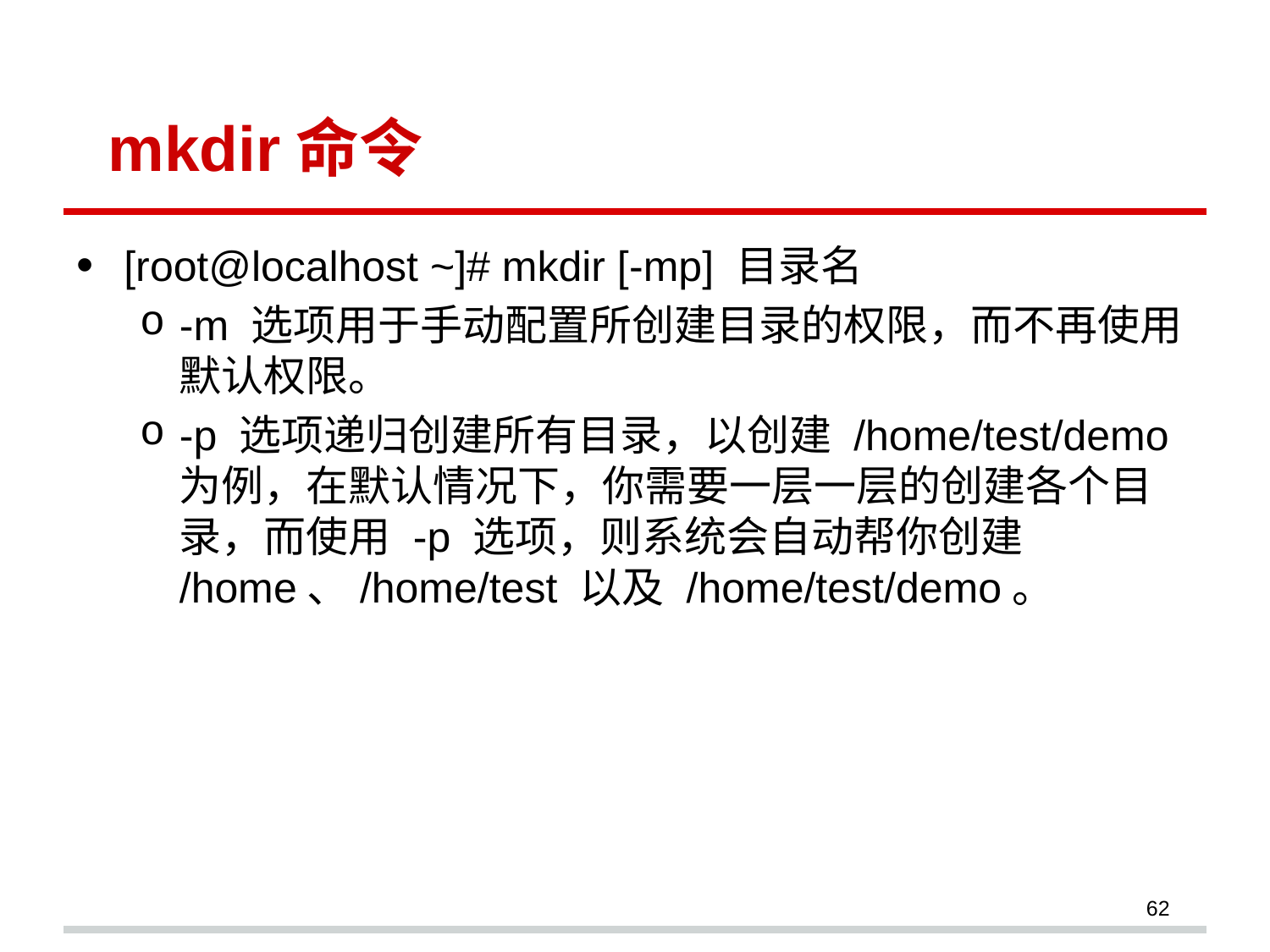

# mkdir命令
[root@localhost ~]# mkdir [-mp] 目录名
-m 选项用于手动配置所创建目录的权限，而不再使用默认权限。
-p 选项递归创建所有目录，以创建 /home/test/demo 为例，在默认情况下，你需要一层一层的创建各个目录，而使用 -p 选项，则系统会自动帮你创建 /home、/home/test 以及 /home/test/demo。

62